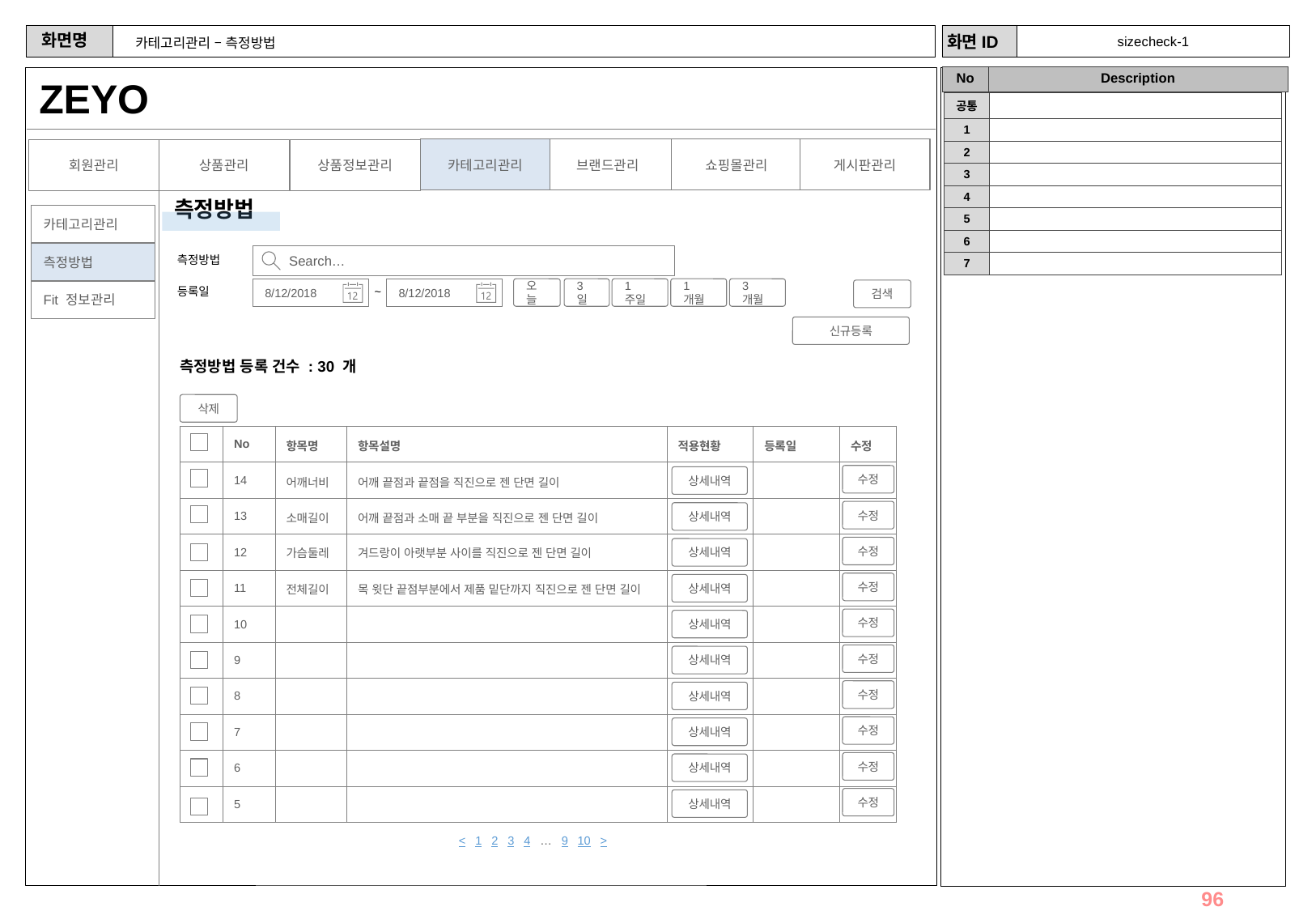

sizecheck-1
# 카테고리관리 – 측정방법
ZEYO
| 공통 |  |
| --- | --- |
| 1 |  |
| 2 |  |
| 3 |  |
| 4 |  |
| 5 |  |
| 6 |  |
| 7 |  |
카테고리관리
브랜드관리
쇼핑몰관리
게시판관리
회원관리
상품관리
상품정보관리
측정방법

카테고리관리
측정방법
Search…

측정방법
등록일
~
8/12/2018

8/12/2018

오늘
3일
1주일
1개월
3개월
검색
Fit 정보관리
신규등록
측정방법 등록 건수 : 30 개
삭제
|  | No | 항목명 | 항목설명 | 적용현황 | 등록일 | 수정 |
| --- | --- | --- | --- | --- | --- | --- |
|  | 14 | 어깨너비 | 어깨 끝점과 끝점을 직진으로 젠 단면 길이 |  |  |  |
|  | 13 | 소매길이 | 어깨 끝점과 소매 끝 부분을 직진으로 젠 단면 길이 |  |  |  |
|  | 12 | 가슴둘레 | 겨드랑이 아랫부분 사이를 직진으로 젠 단면 길이 |  |  |  |
|  | 11 | 전체길이 | 목 윗단 끝점부분에서 제품 밑단까지 직진으로 젠 단면 길이 |  |  |  |
|  | 10 |  |  |  |  |  |
|  | 9 |  |  |  |  |  |
|  | 8 |  |  |  |  |  |
|  | 7 |  |  |  |  |  |
|  | 6 |  |  |  |  |  |
|  | 5 |  |  |  |  |  |

수정
상세내역

수정
상세내역
수정

상세내역
수정

상세내역
수정

상세내역
수정

상세내역
수정

상세내역
수정

상세내역
수정

상세내역
수정
상세내역

<   1   2   3   4   …   9   10   >
96